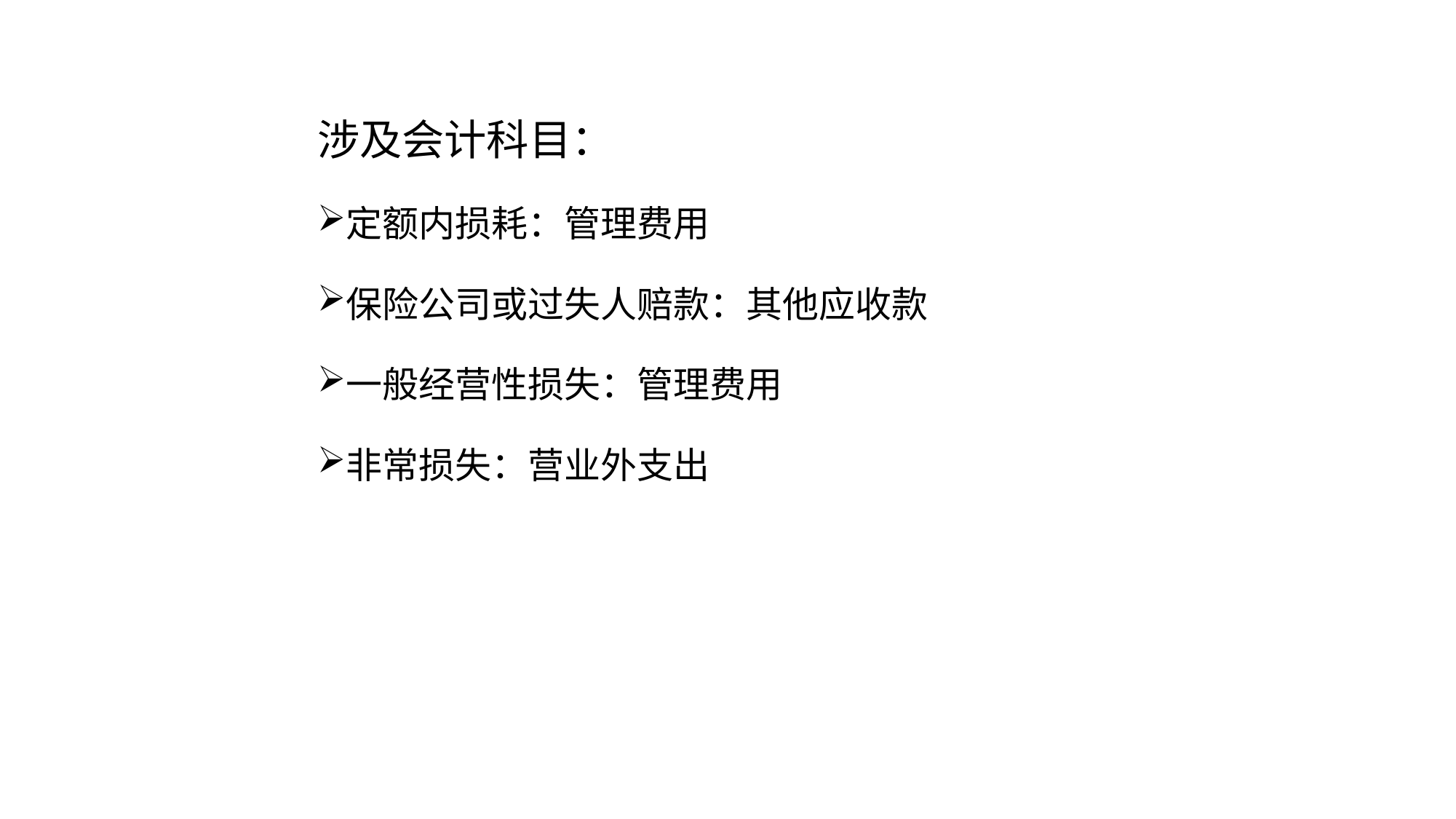

涉及会计科目：
定额内损耗：管理费用
保险公司或过失人赔款：其他应收款
一般经营性损失：管理费用
非常损失：营业外支出